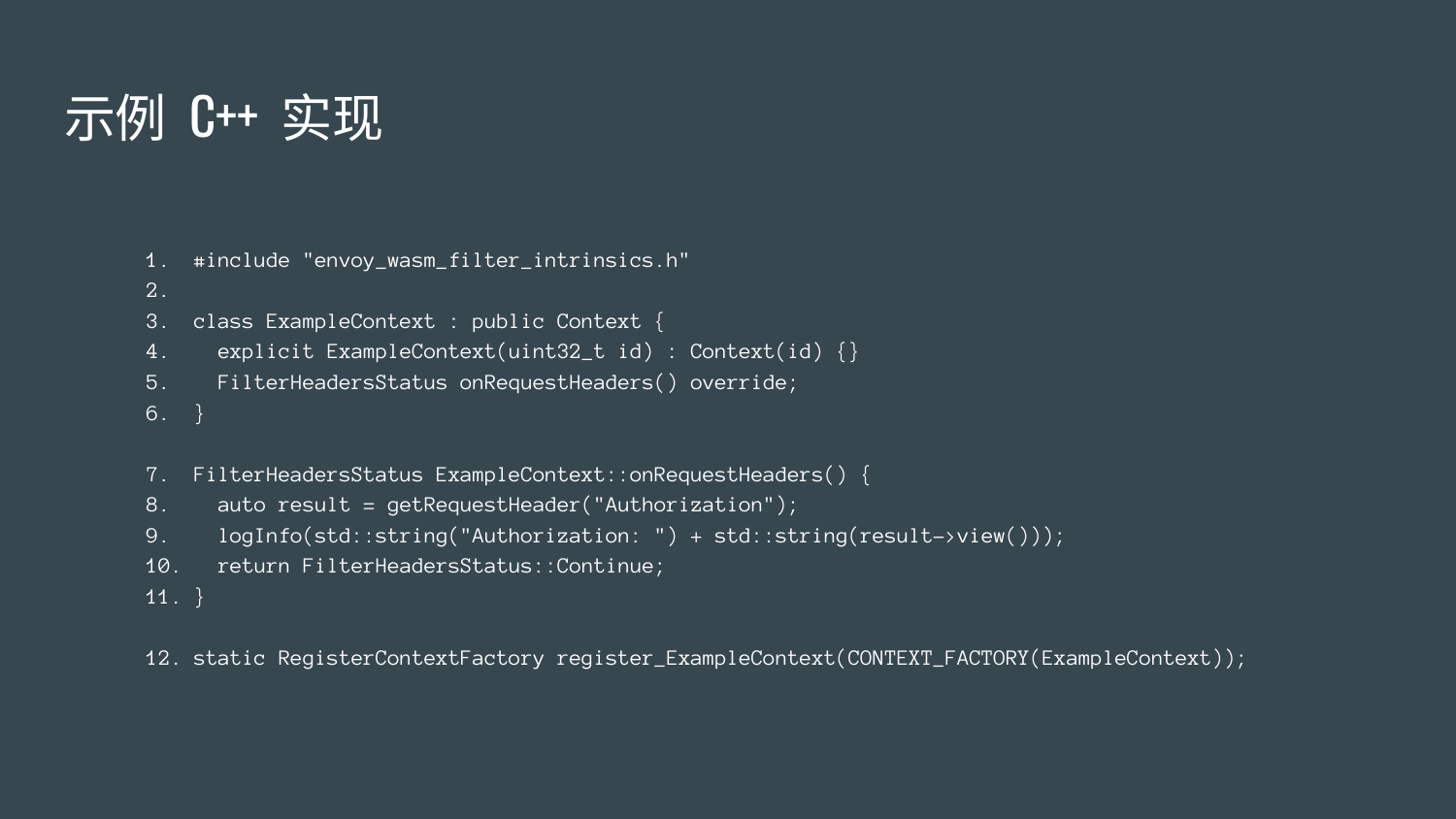

# 示例 C++ 实现
#include "envoy_wasm_filter_intrinsics.h"

class ExampleContext : public Context {
  explicit ExampleContext(uint32_t id) : Context(id) {}
  FilterHeadersStatus onRequestHeaders() override;
}

FilterHeadersStatus ExampleContext::onRequestHeaders() {
  auto result = getRequestHeader("Authorization");
  logInfo(std::string("Authorization: ") + std::string(result->view()));
  return FilterHeadersStatus::Continue;
}

static RegisterContextFactory register_ExampleContext(CONTEXT_FACTORY(ExampleContext));